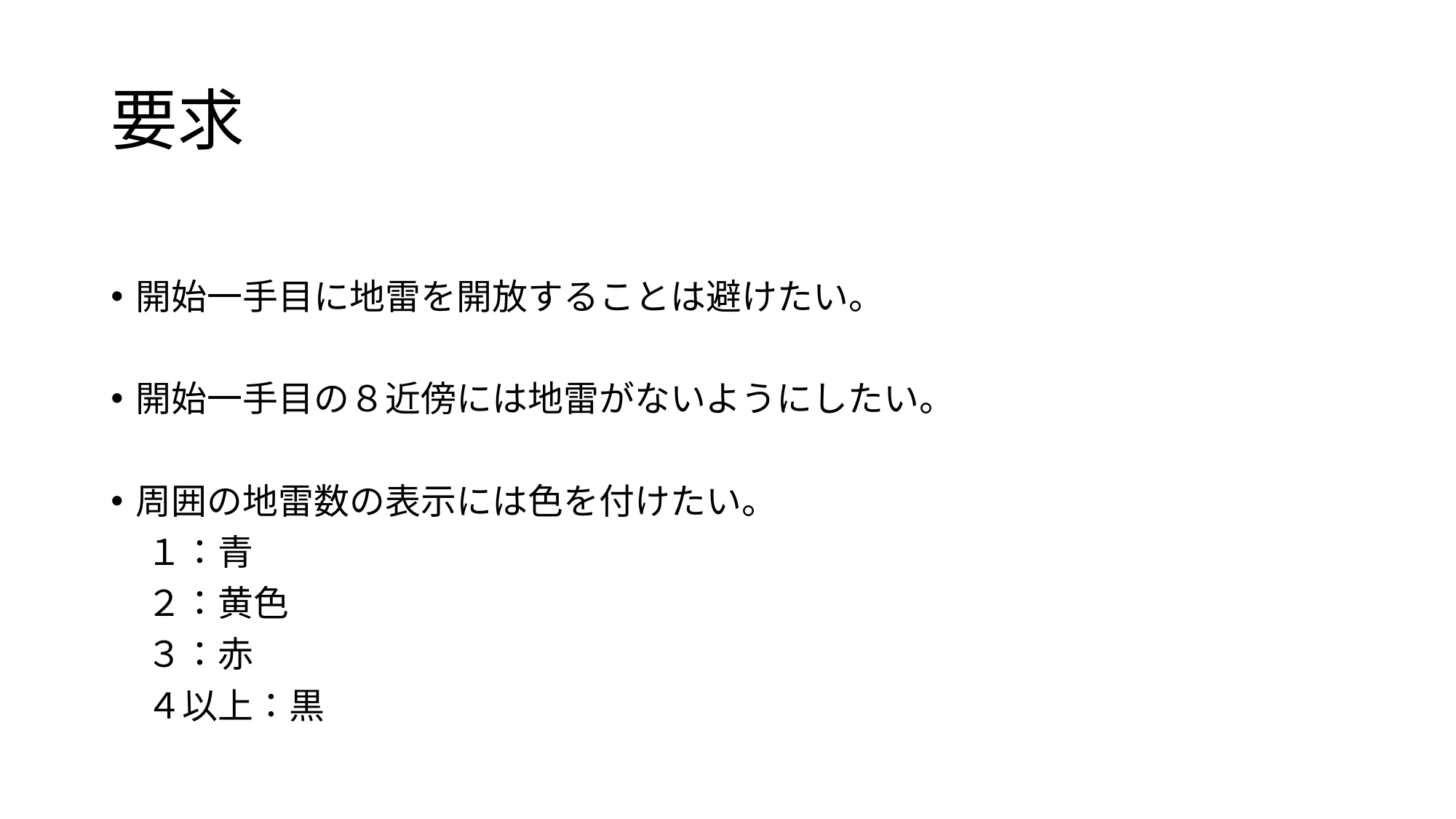

# 要求

開始一手目に地雷を開放することは避けたい。

開始一手目の８近傍には地雷がないようにしたい。

周囲の地雷数の表示には色を付けたい。
　１：青
　２：黄色
　３：赤
　４以上：黒